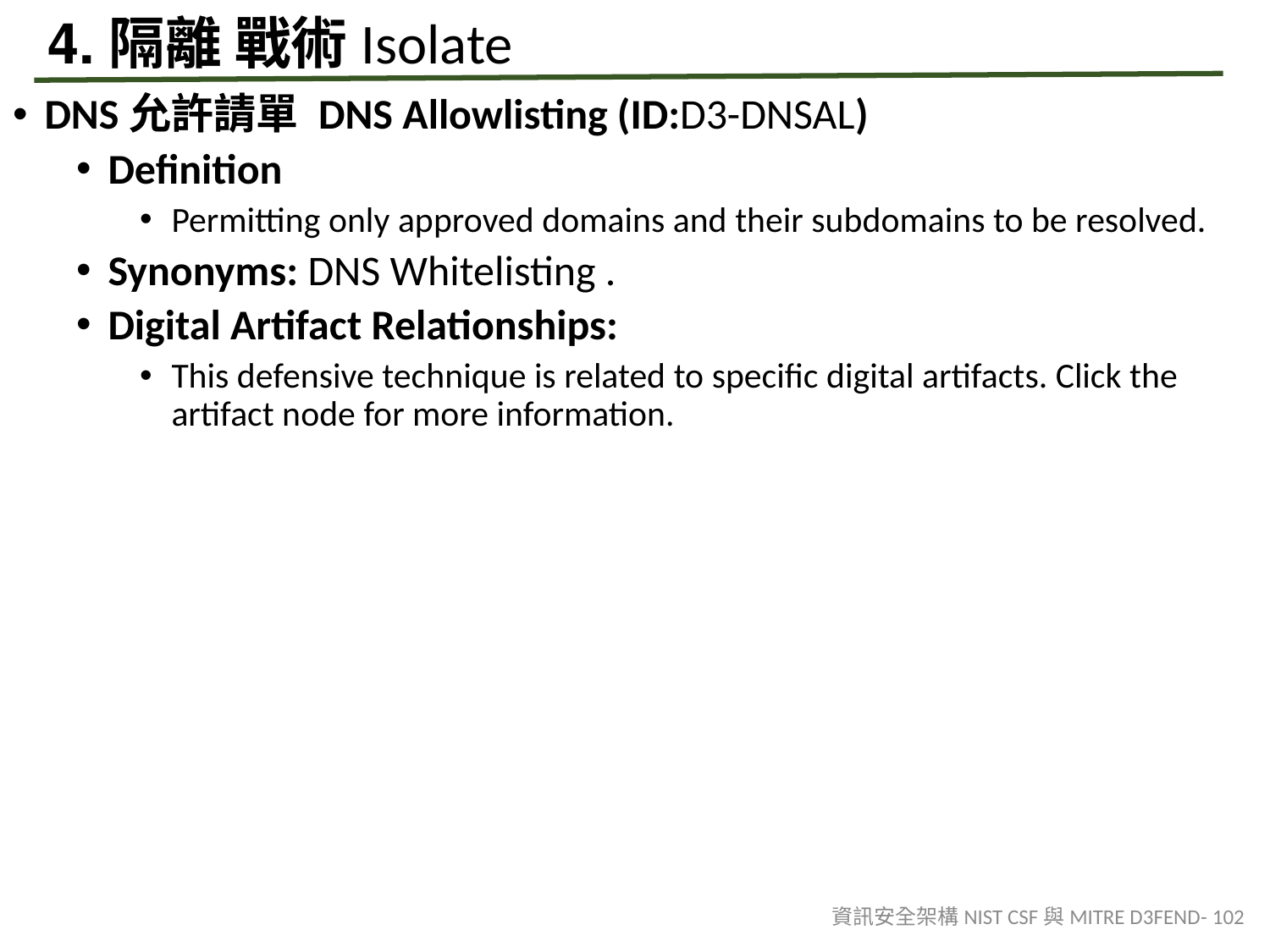

# 4.隔離 戰術Isolate
DNS允許請單 DNS Allowlisting (ID:D3-DNSAL)
Definition
Permitting only approved domains and their subdomains to be resolved.
Synonyms: DNS Whitelisting .
Digital Artifact Relationships:
This defensive technique is related to specific digital artifacts. Click the artifact node for more information.
資訊安全架構NIST CSF與MITRE D3FEND- 102